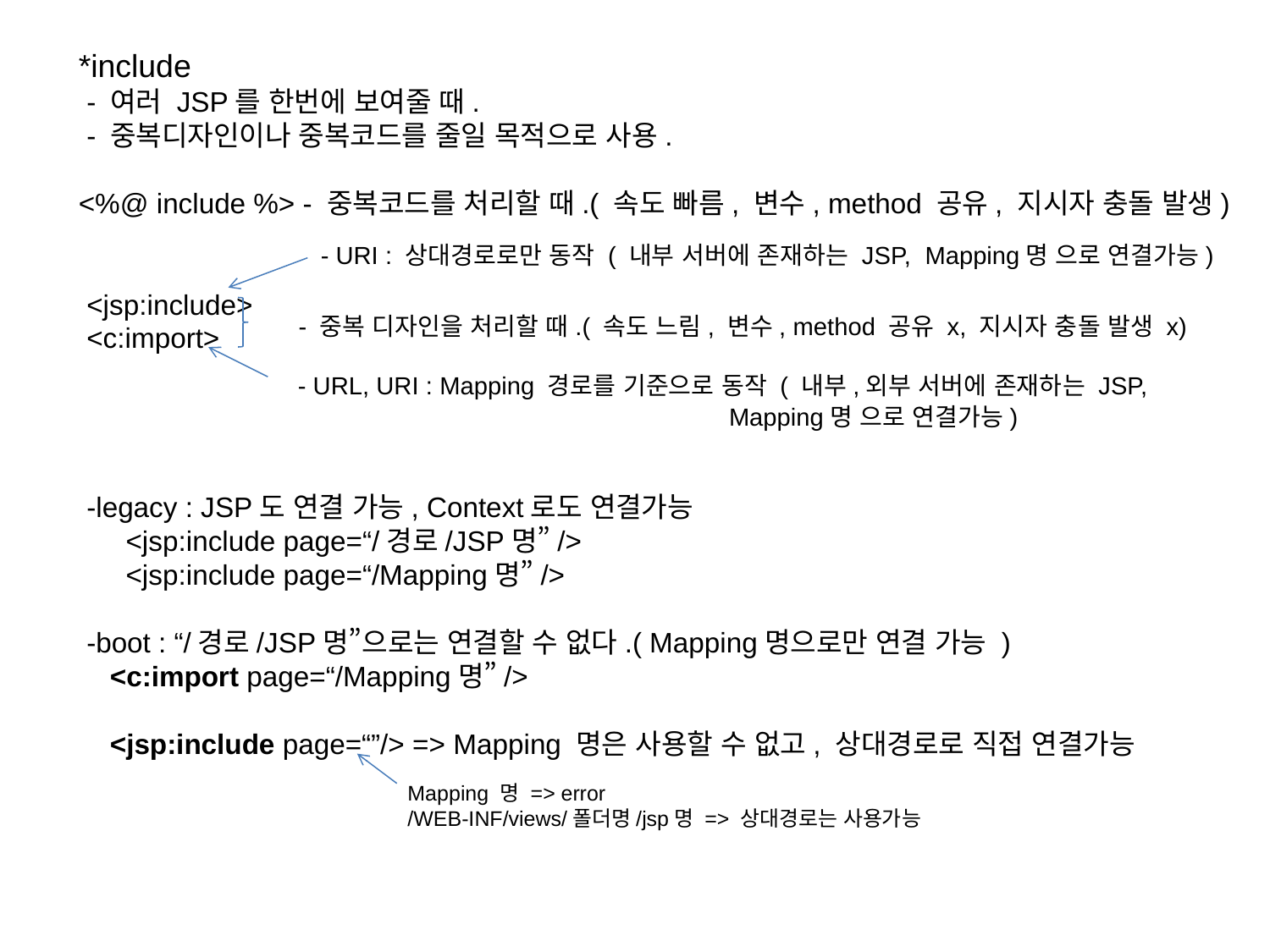

*include
 - 여러 JSP를 한번에 보여줄 때.
 - 중복디자인이나 중복코드를 줄일 목적으로 사용.

<%@ include %> - 중복코드를 처리할 때.( 속도 빠름, 변수, method 공유, 지시자 충돌 발생)

 <jsp:include>
 <c:import>

 -legacy : JSP도 연결 가능, Context로도 연결가능
      <jsp:include page=“/경로/JSP명”/>
      <jsp:include page=“/Mapping명”/>

 -boot : “/경로/JSP명”으로는 연결할 수 없다.( Mapping명으로만 연결 가능 )
    <c:import page=“/Mapping명”/>

    <jsp:include page=“”/> => Mapping 명은 사용할 수 없고, 상대경로로 직접 연결가능

 - URI : 상대경로로만 동작 ( 내부 서버에 존재하는 JSP,  Mapping명 으로 연결가능)

 - 중복 디자인을 처리할 때.( 속도 느림, 변수, method 공유 x, 지시자 충돌 발생 x)
 - URL, URI : Mapping 경로를 기준으로 동작 ( 내부,외부 서버에 존재하는 JSP,
                                                               Mapping명 으로 연결가능)
Mapping 명 => error
/WEB-INF/views/폴더명/jsp명 => 상대경로는 사용가능